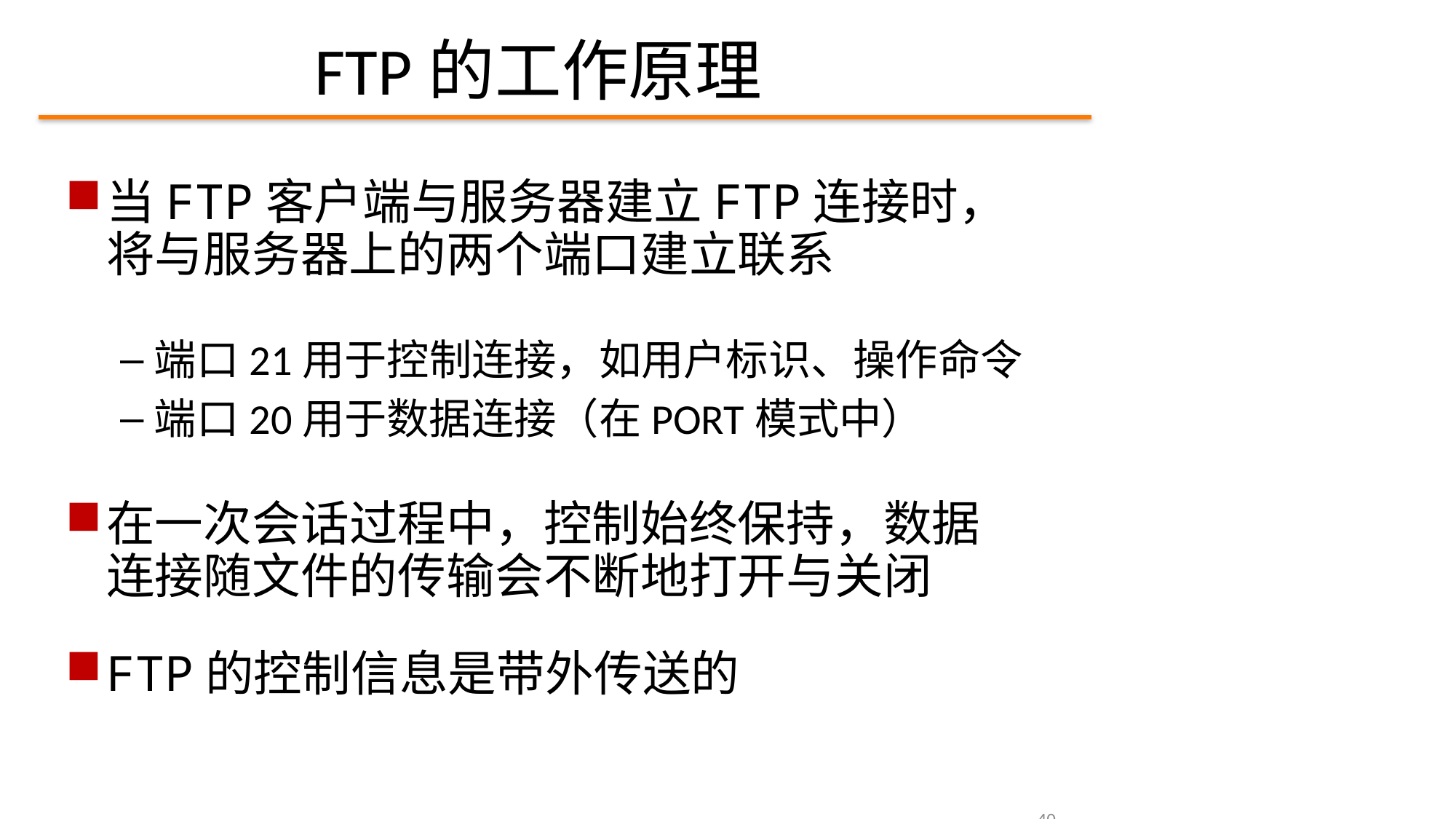

# FTP的工作原理
当FTP客户端与服务器建立FTP连接时，将与服务器上的两个端口建立联系

端口21用于控制连接，如用户标识、操作命令
端口20用于数据连接（在PORT模式中）

在一次会话过程中，控制始终保持，数据连接随文件的传输会不断地打开与关闭

FTP的控制信息是带外传送的
40